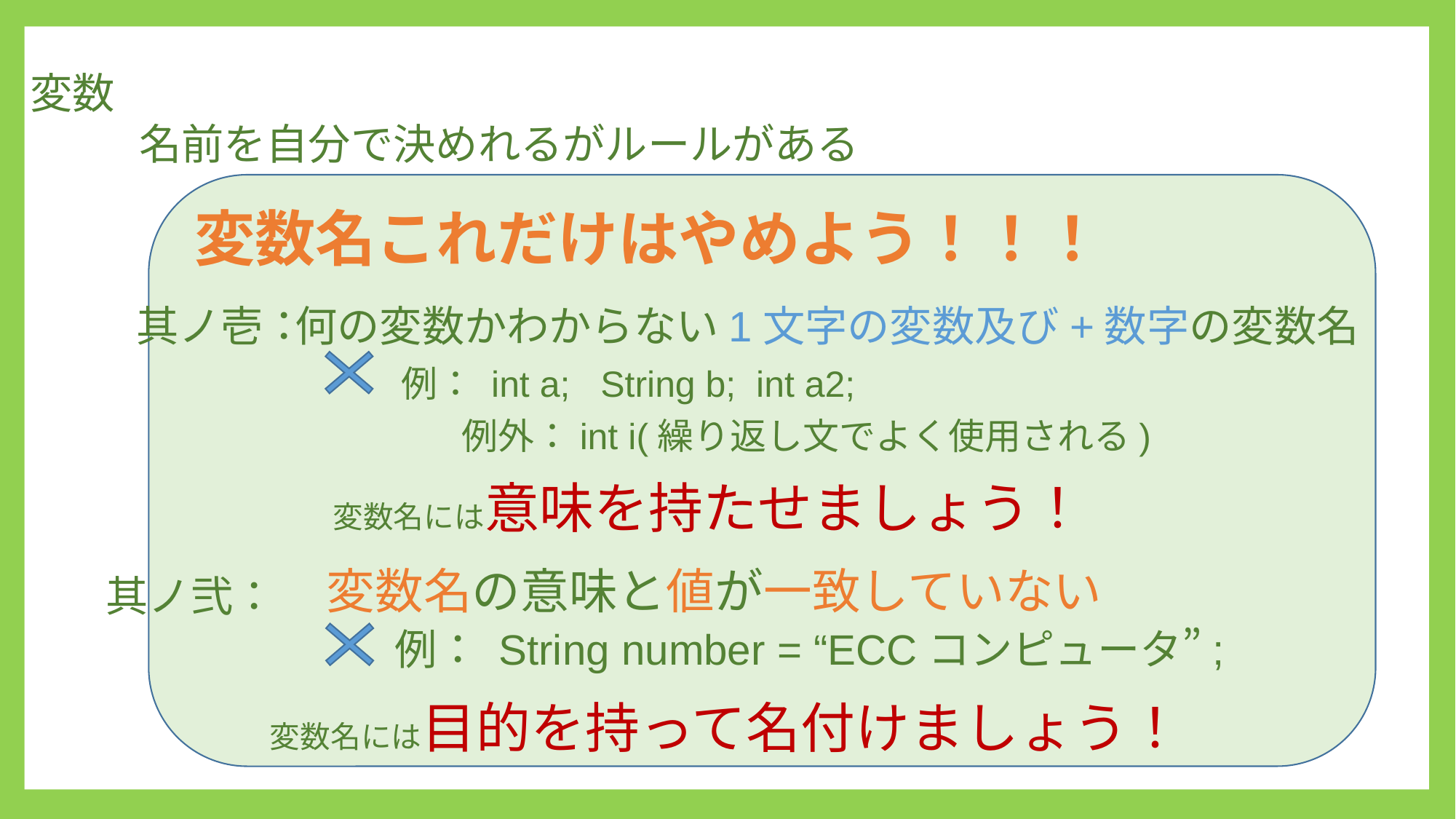

変数
	名前を自分で決めれるがルールがある
変数名これだけはやめよう！！！

其ノ壱：
何の変数かわからない1文字の変数及び+数字の変数名

例： int a;   String b;  int a2;
				例外：int i(繰り返し文でよく使用される)
変数名には意味を持たせましょう！
　変数名の意味と値が一致していない
其ノ弐：

例： String number = “ECCコンピュータ”;
変数名には目的を持って名付けましょう！